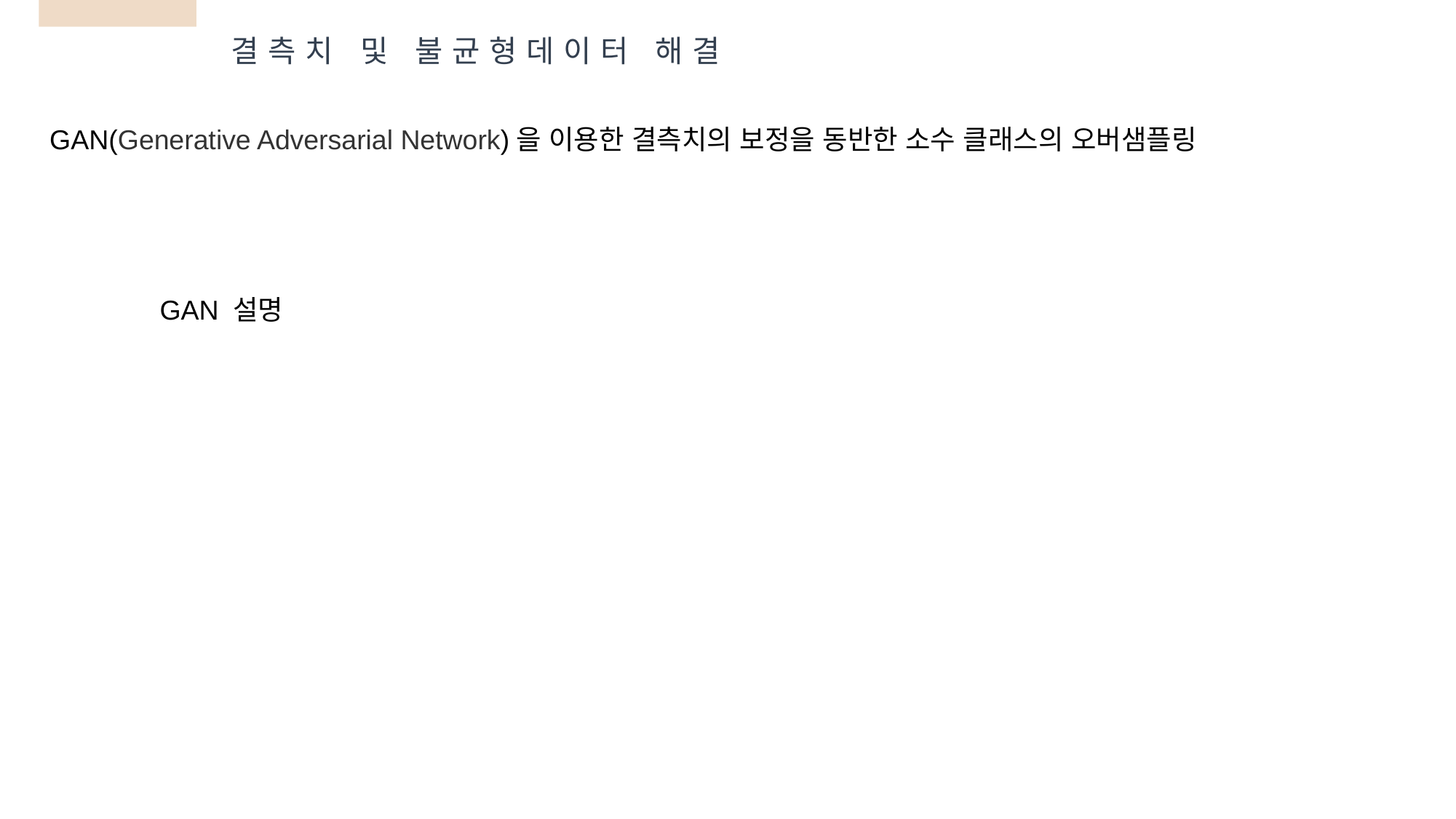

결측치 및 불균형데이터 해결
GAN(Generative Adversarial Network)을 이용한 결측치의 보정을 동반한 소수 클래스의 오버샘플링
GAN 설명